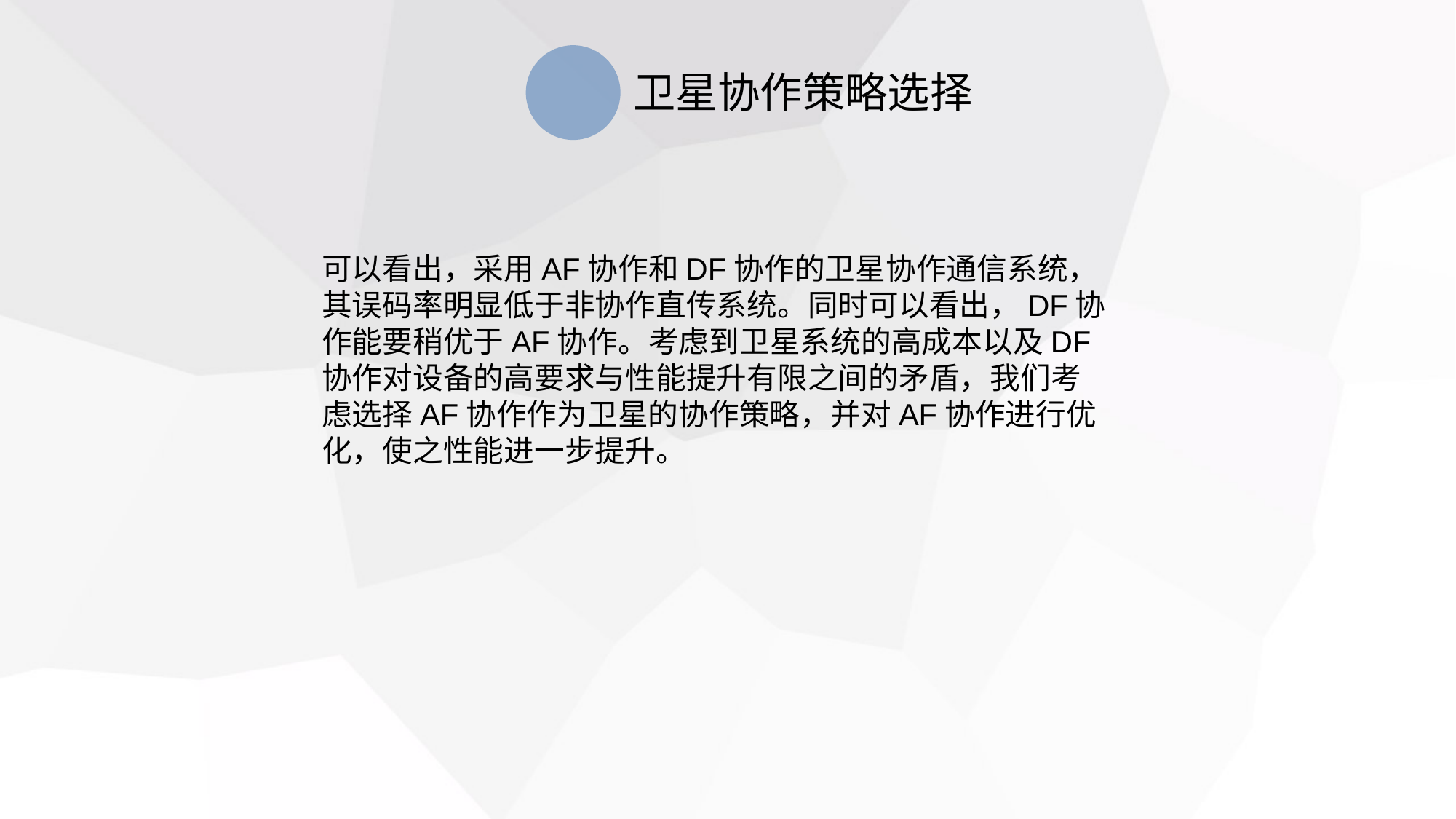

卫星协作策略选择
可以看出，采用AF协作和DF协作的卫星协作通信系统，其误码率明显低于非协作直传系统。同时可以看出，DF协作能要稍优于AF协作。考虑到卫星系统的高成本以及DF协作对设备的高要求与性能提升有限之间的矛盾，我们考虑选择AF协作作为卫星的协作策略，并对AF协作进行优化，使之性能进一步提升。